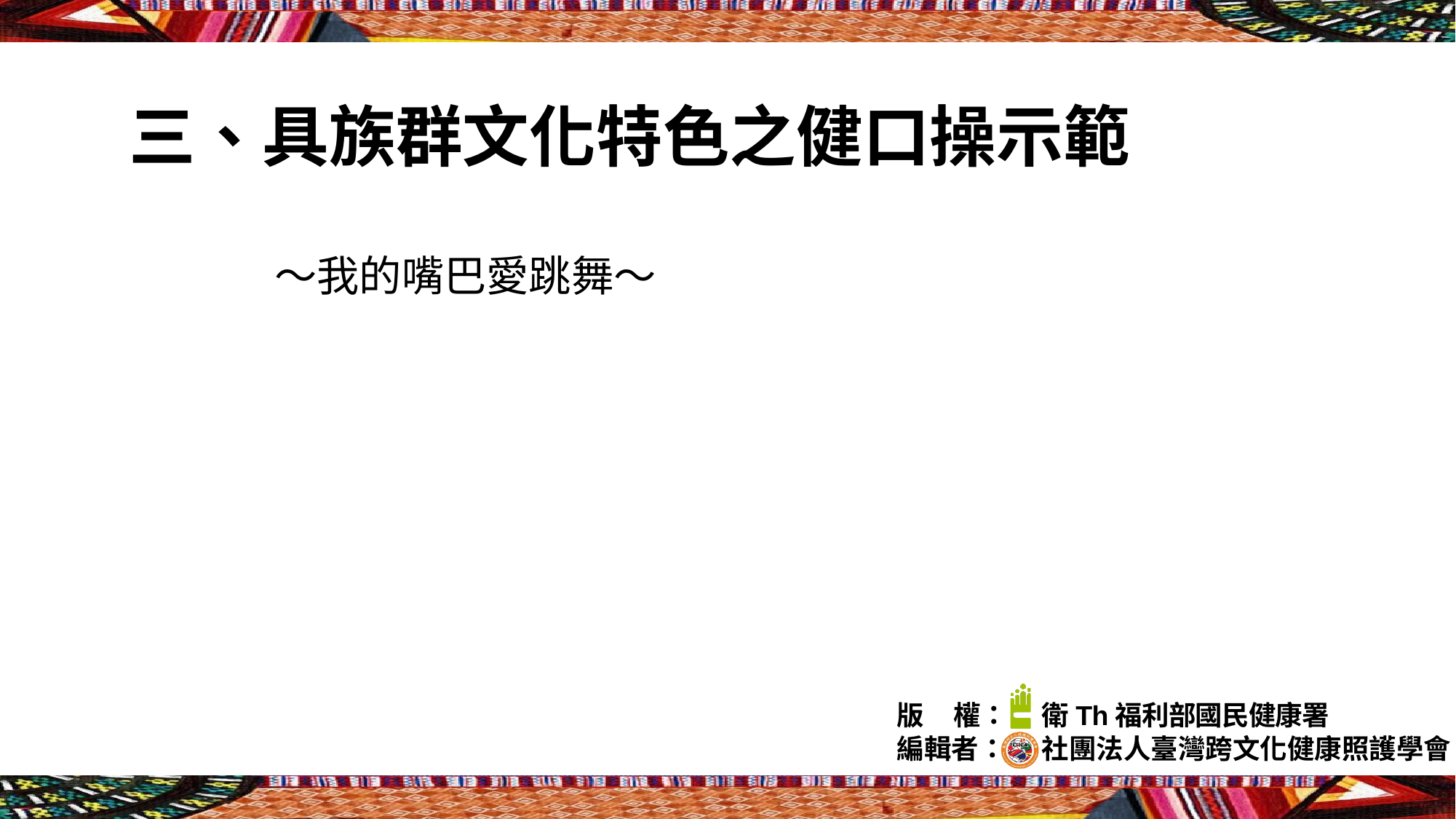

# 三、具族群文化特色之健口操示範
～我的嘴巴愛跳舞～

版	權：	衛Th福利部國民健康署
編輯者：	社團法人臺灣跨文化健康照護學會